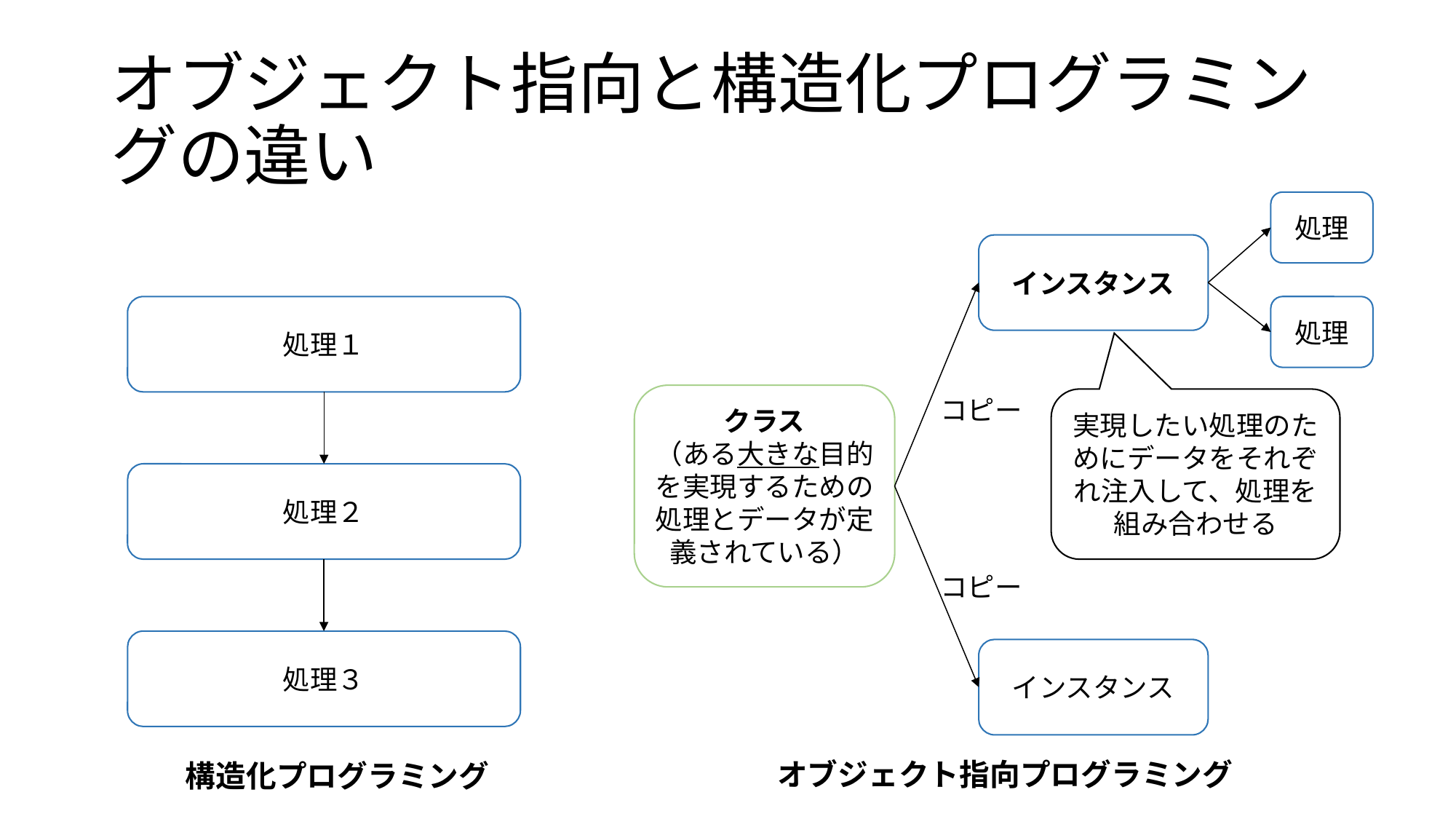

# オブジェクト指向と構造化プログラミングの違い
処理
インスタンス
処理１
処理
クラス
（ある大きな目的を実現するための処理とデータが定義されている）
コピー
実現したい処理のためにデータをそれぞれ注入して、処理を組み合わせる
処理２
コピー
処理３
インスタンス
オブジェクト指向プログラミング
構造化プログラミング